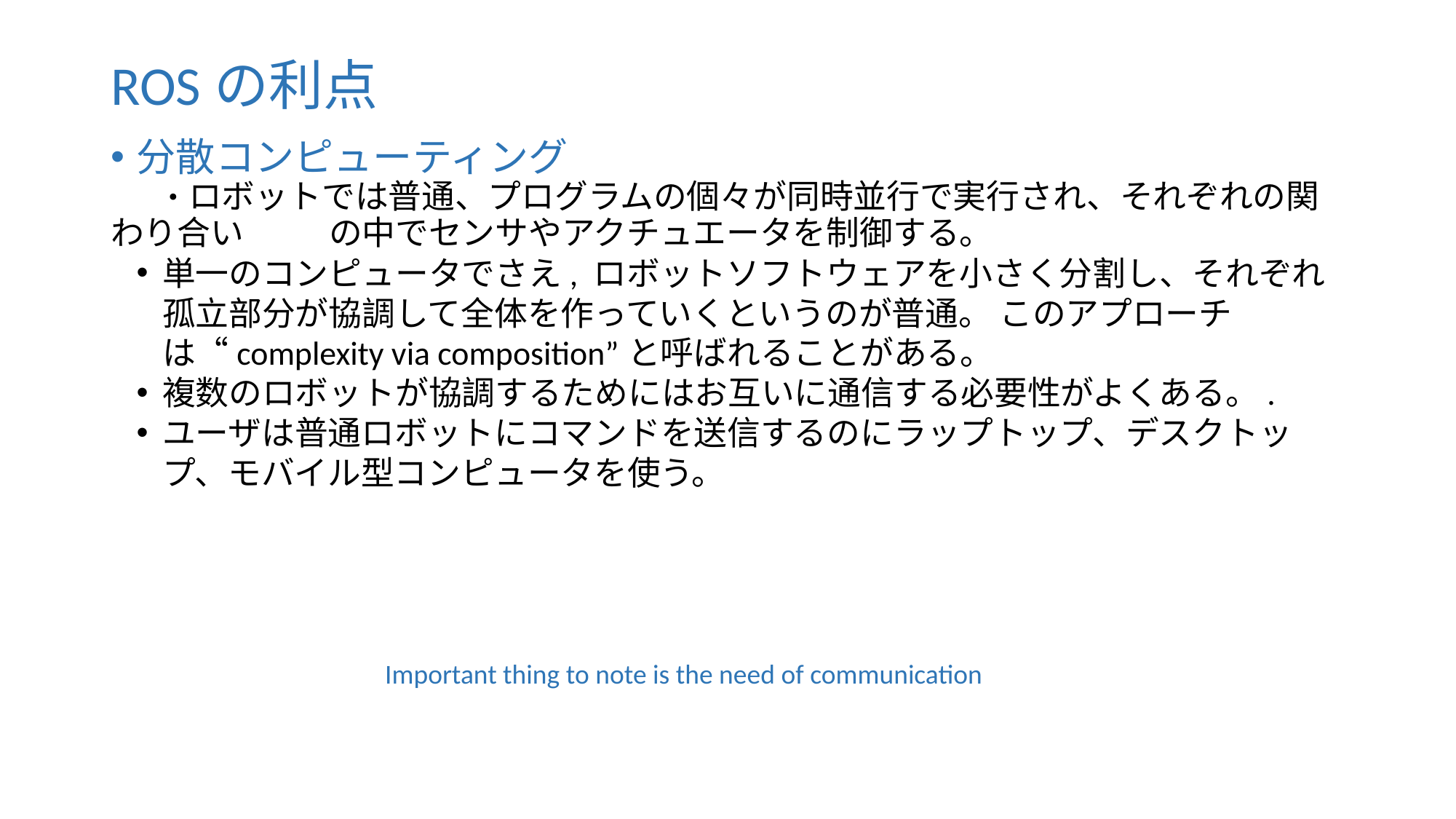

ROSの利点
分散コンピューティング
      ・ロボットでは普通、プログラムの個々が同時並行で実行され、それぞれの関わり合い  	の中でセンサやアクチュエータを制御する。
単一のコンピュータでさえ, ロボットソフトウェアを小さく分割し、それぞれ孤立部分が協調して全体を作っていくというのが普通。 このアプローチは“complexity via composition”と呼ばれることがある。
複数のロボットが協調するためにはお互いに通信する必要性がよくある。.
ユーザは普通ロボットにコマンドを送信するのにラップトップ、デスクトップ、モバイル型コンピュータを使う。
Important thing to note is the need of communication